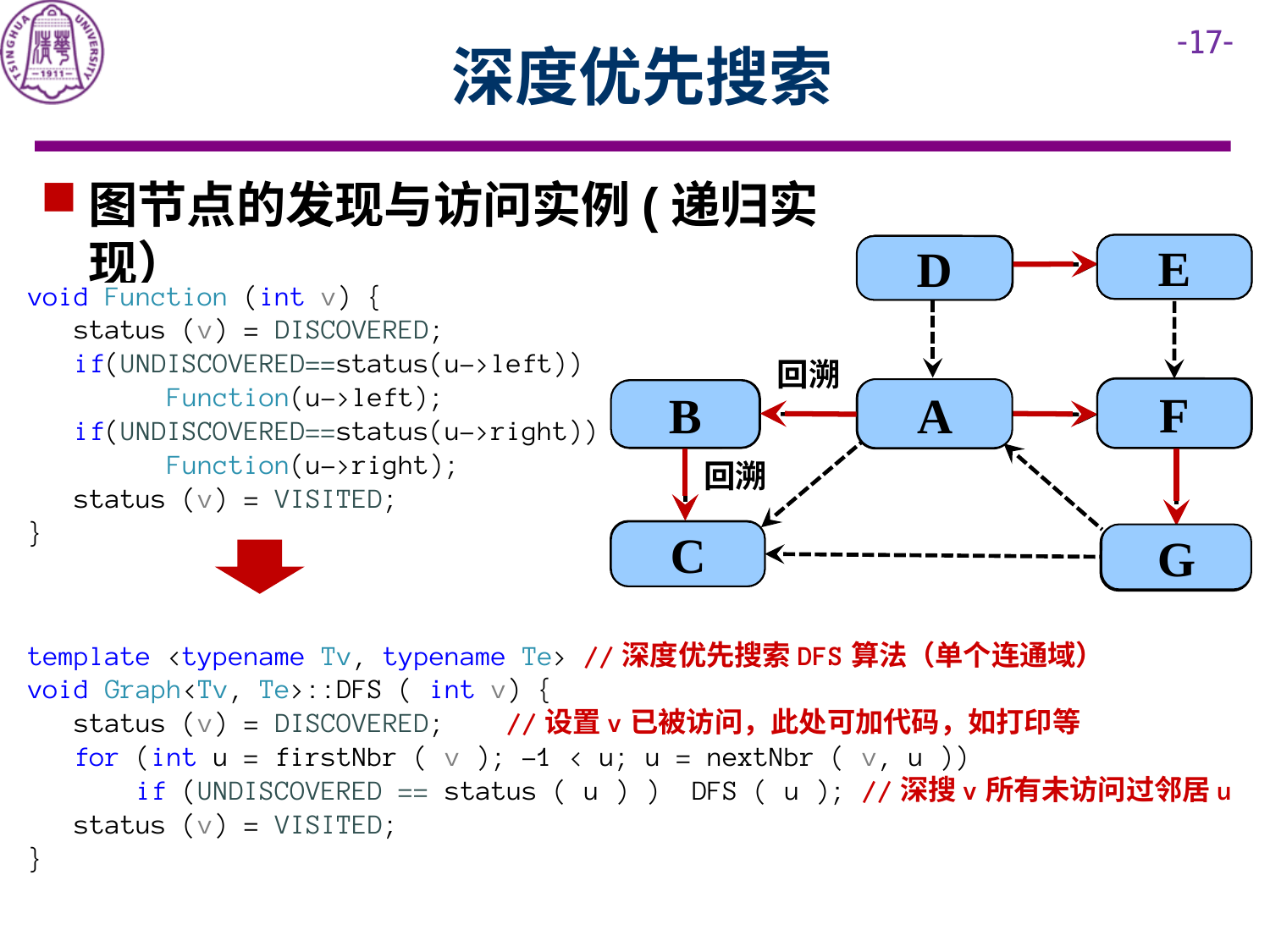

# 深度优先搜索
图节点的发现与访问实例(递归实现）
E
E
E
D
D
D
void Function (int v) {
   status (v) = DISCOVERED;
   if(UNDISCOVERED==status(u->left))
         Function(u->left);
   if(UNDISCOVERED==status(u->right))
         Function(u->right);
   status (v) = VISITED;
}
回溯
F
F
F
A
A
A
B
B
B
回溯
C
C
C
G
G
G

template <typename Tv, typename Te> //深度优先搜索DFS算法（单个连通域）
void Graph<Tv, Te>::DFS ( int v) {
   status (v) = DISCOVERED;    //设置v已被访问，此处可加代码，如打印等
   for (int u = firstNbr ( v ); -1 < u; u = nextNbr ( v, u ))
       if (UNDISCOVERED == status ( u ) )  DFS ( u ); //深搜v所有未访问过邻居u
   status (v) = VISITED;
}